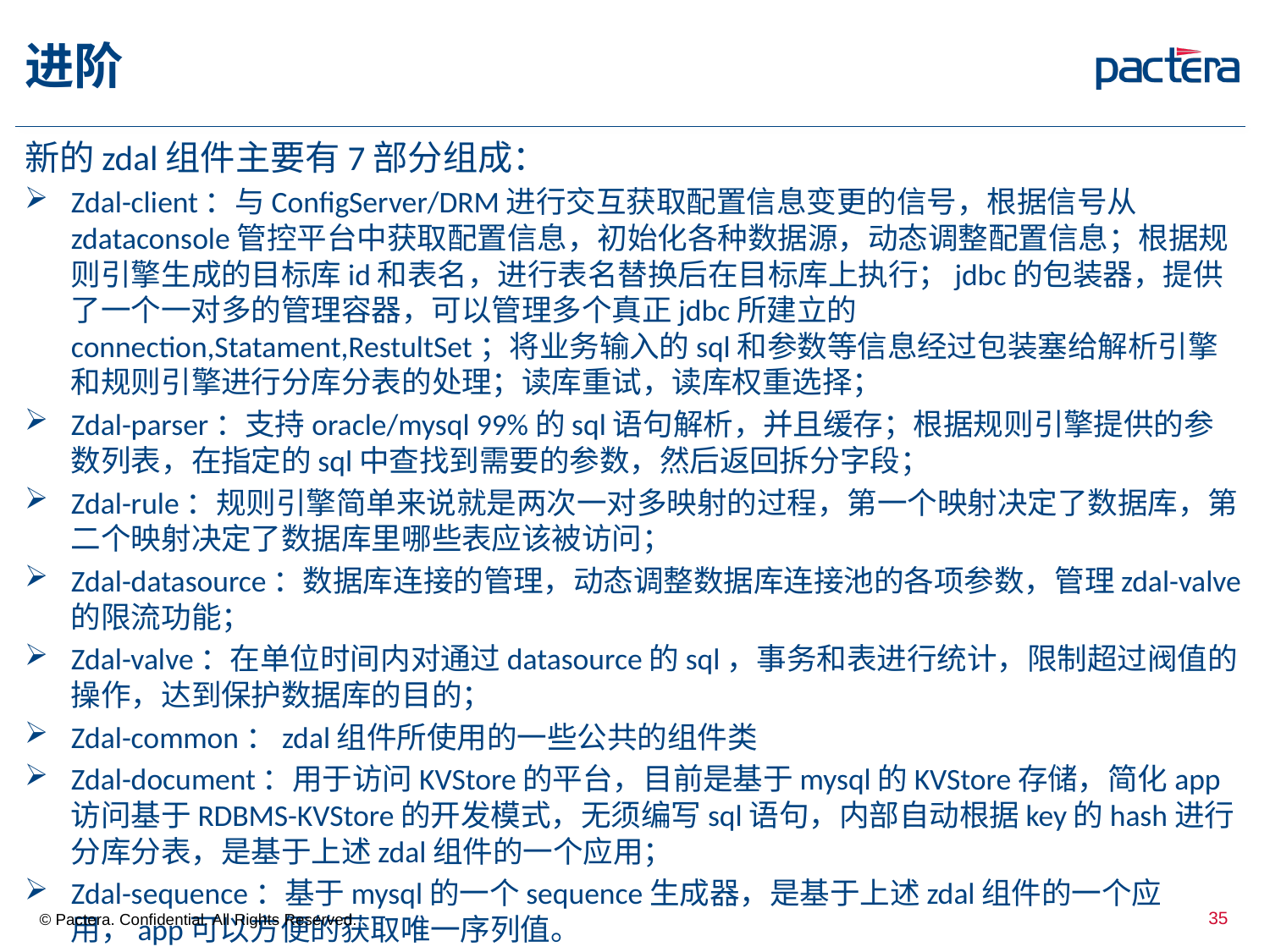

# 进阶
新的zdal组件主要有7部分组成：
Zdal-client：与ConfigServer/DRM进行交互获取配置信息变更的信号，根据信号从zdataconsole管控平台中获取配置信息，初始化各种数据源，动态调整配置信息；根据规则引擎生成的目标库id和表名，进行表名替换后在目标库上执行；jdbc的包装器，提供了一个一对多的管理容器，可以管理多个真正jdbc所建立的connection,Statament,RestultSet；将业务输入的sql和参数等信息经过包装塞给解析引擎和规则引擎进行分库分表的处理；读库重试，读库权重选择；
Zdal-parser：支持oracle/mysql 99%的sql语句解析，并且缓存；根据规则引擎提供的参数列表，在指定的sql中查找到需要的参数，然后返回拆分字段；
Zdal-rule：规则引擎简单来说就是两次一对多映射的过程，第一个映射决定了数据库，第二个映射决定了数据库里哪些表应该被访问；
Zdal-datasource：数据库连接的管理，动态调整数据库连接池的各项参数，管理zdal-valve的限流功能；
Zdal-valve：在单位时间内对通过datasource的sql，事务和表进行统计，限制超过阀值的操作，达到保护数据库的目的；
Zdal-common：zdal组件所使用的一些公共的组件类
Zdal-document：用于访问KVStore的平台，目前是基于mysql的KVStore存储，简化app访问基于RDBMS-KVStore的开发模式，无须编写sql语句，内部自动根据key的hash进行分库分表，是基于上述zdal组件的一个应用；
Zdal-sequence：基于mysql的一个sequence生成器，是基于上述zdal组件的一个应用，app可以方便的获取唯一序列值。

35
© Pactera. Confidential. All Rights Reserved.